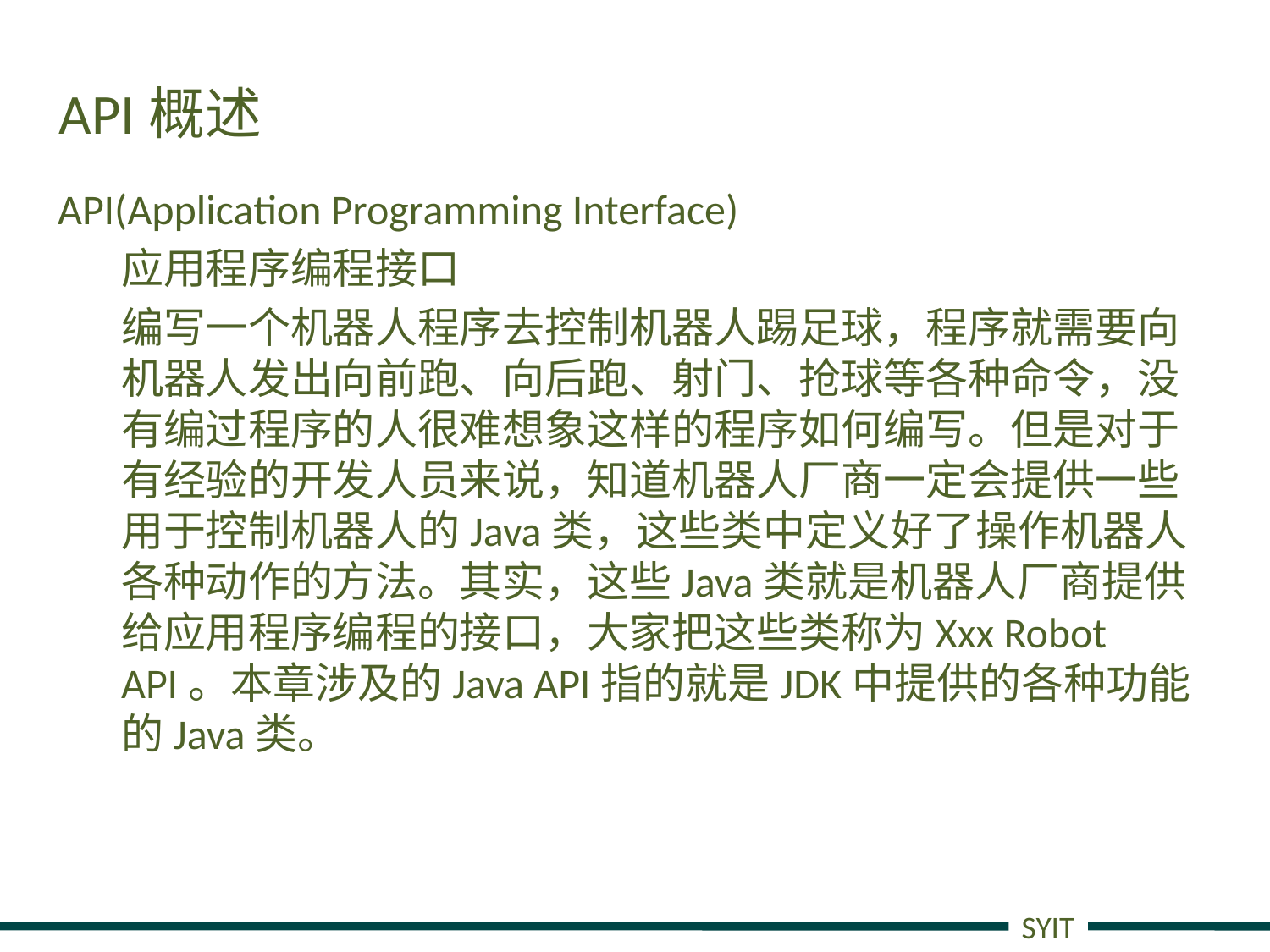

# API概述
API(Application Programming Interface)
应用程序编程接口
编写一个机器人程序去控制机器人踢足球，程序就需要向机器人发出向前跑、向后跑、射门、抢球等各种命令，没有编过程序的人很难想象这样的程序如何编写。但是对于有经验的开发人员来说，知道机器人厂商一定会提供一些用于控制机器人的Java类，这些类中定义好了操作机器人各种动作的方法。其实，这些Java类就是机器人厂商提供给应用程序编程的接口，大家把这些类称为Xxx Robot API。本章涉及的Java API指的就是JDK中提供的各种功能的Java类。

SYIT